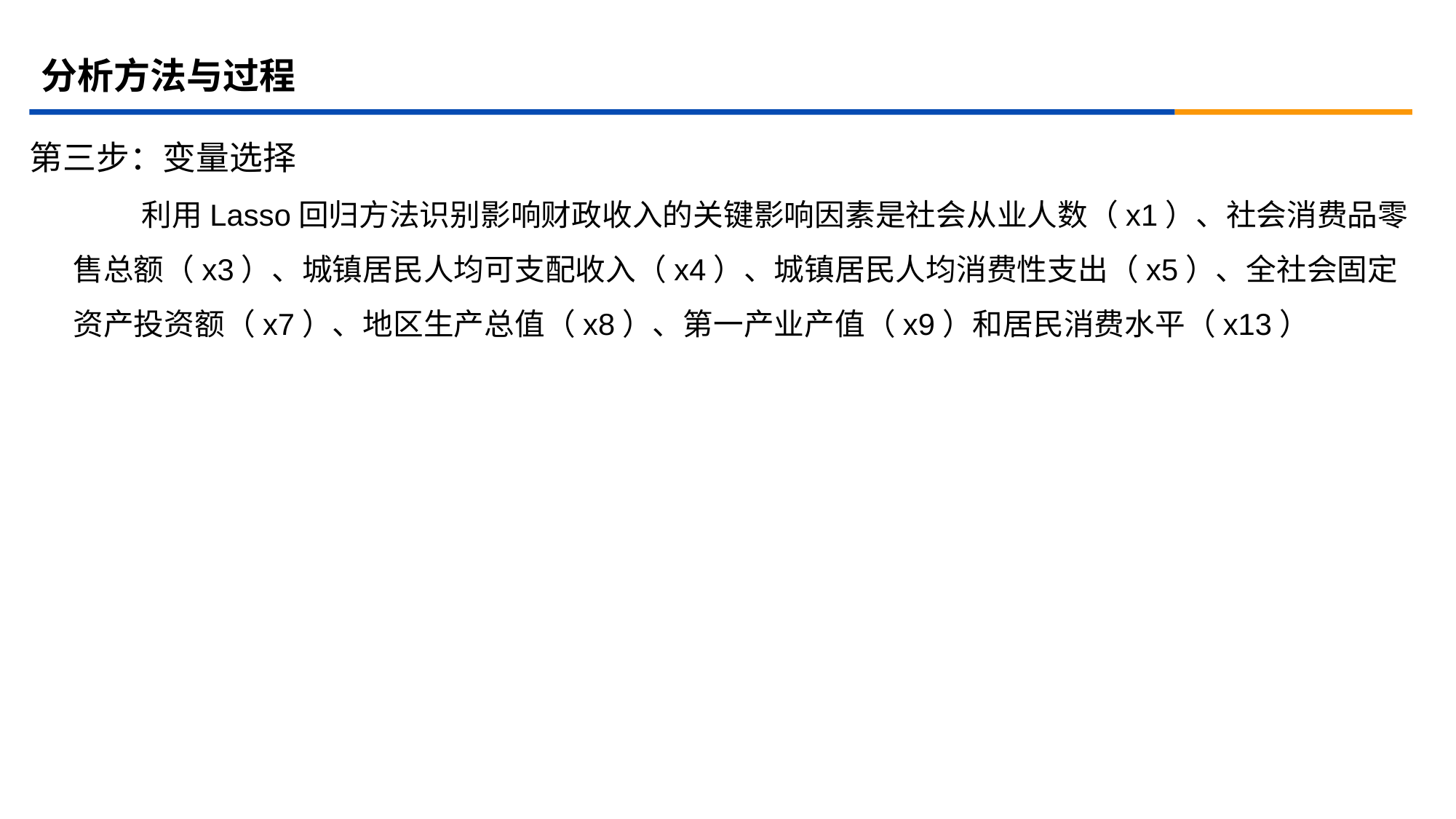

# 分析方法与过程
第三步：变量选择
 利用Lasso回归方法识别影响财政收入的关键影响因素是社会从业人数（x1）、社会消费品零售总额（x3）、城镇居民人均可支配收入（x4）、城镇居民人均消费性支出（x5）、全社会固定资产投资额（x7）、地区生产总值（x8）、第一产业产值（x9）和居民消费水平（x13）